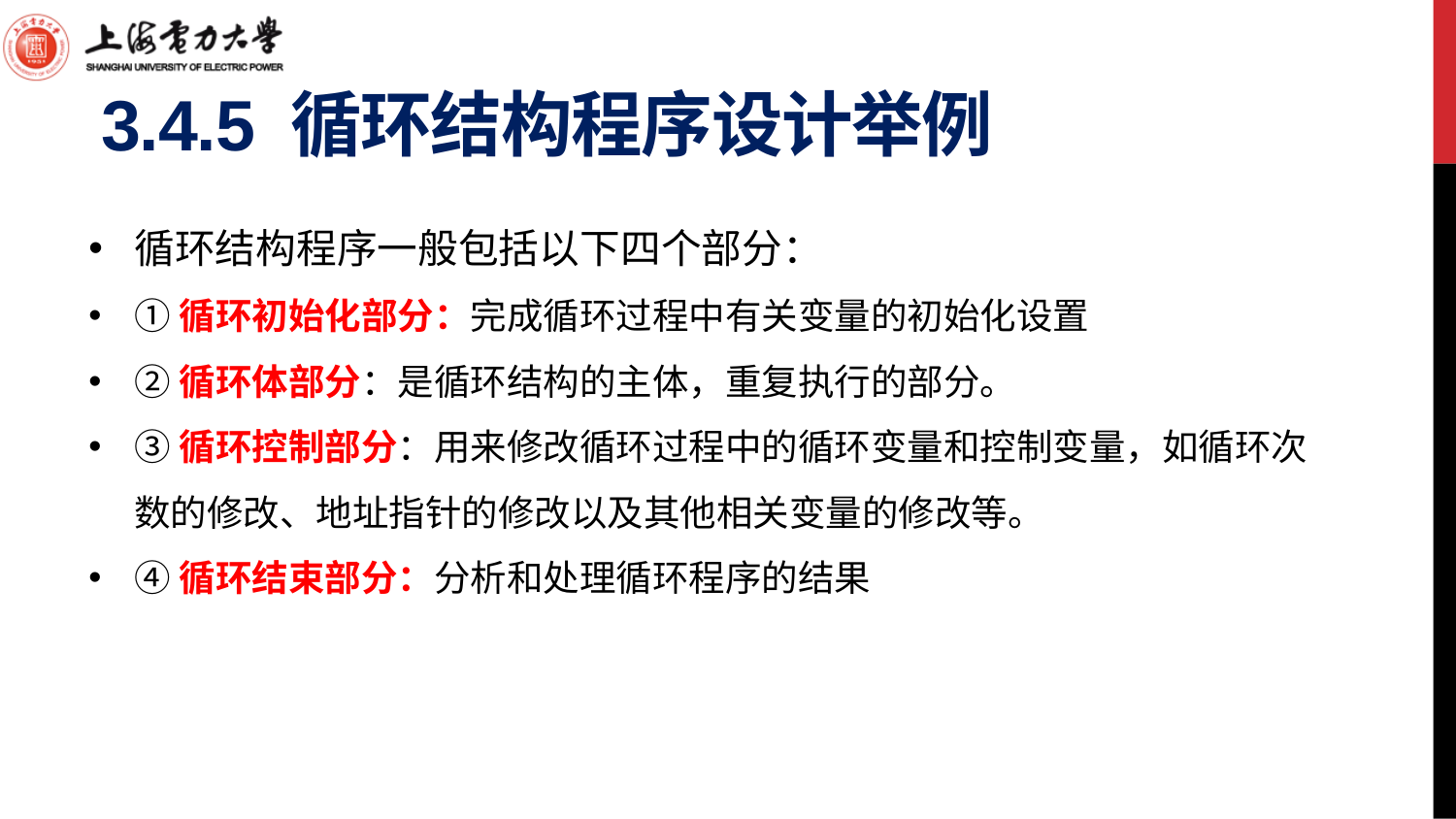

# 3.4.5 循环结构程序设计举例
循环结构程序一般包括以下四个部分：
①循环初始化部分：完成循环过程中有关变量的初始化设置
②循环体部分：是循环结构的主体，重复执行的部分。
③循环控制部分：用来修改循环过程中的循环变量和控制变量，如循环次数的修改、地址指针的修改以及其他相关变量的修改等。
④循环结束部分：分析和处理循环程序的结果